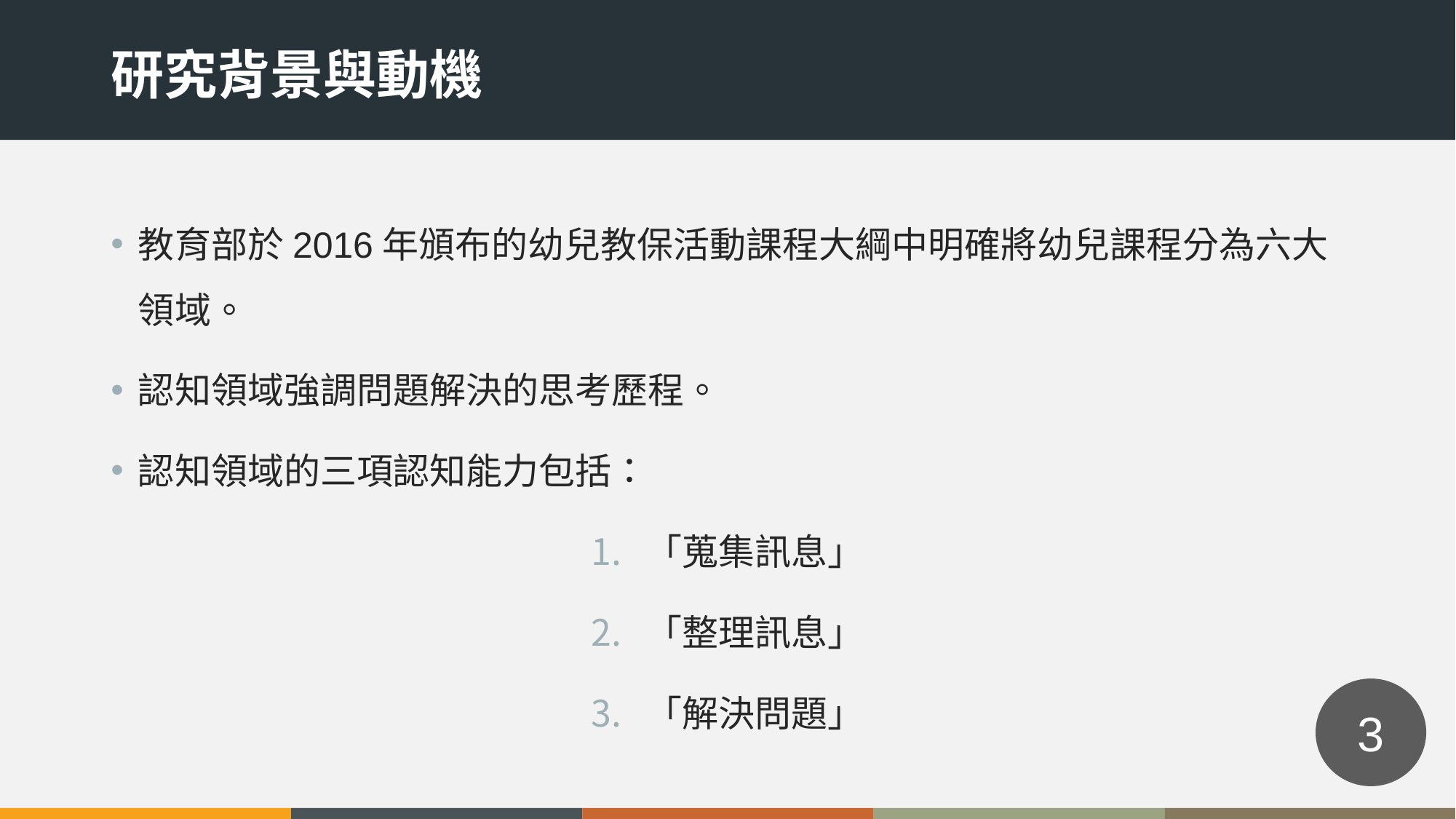

研究背景與動機
教育部於2016年頒布的幼兒教保活動課程大綱中明確將幼兒課程分為六大領域。
認知領域強調問題解決的思考歷程。
認知領域的三項認知能力包括：
「蒐集訊息」
「整理訊息」
「解決問題」

3